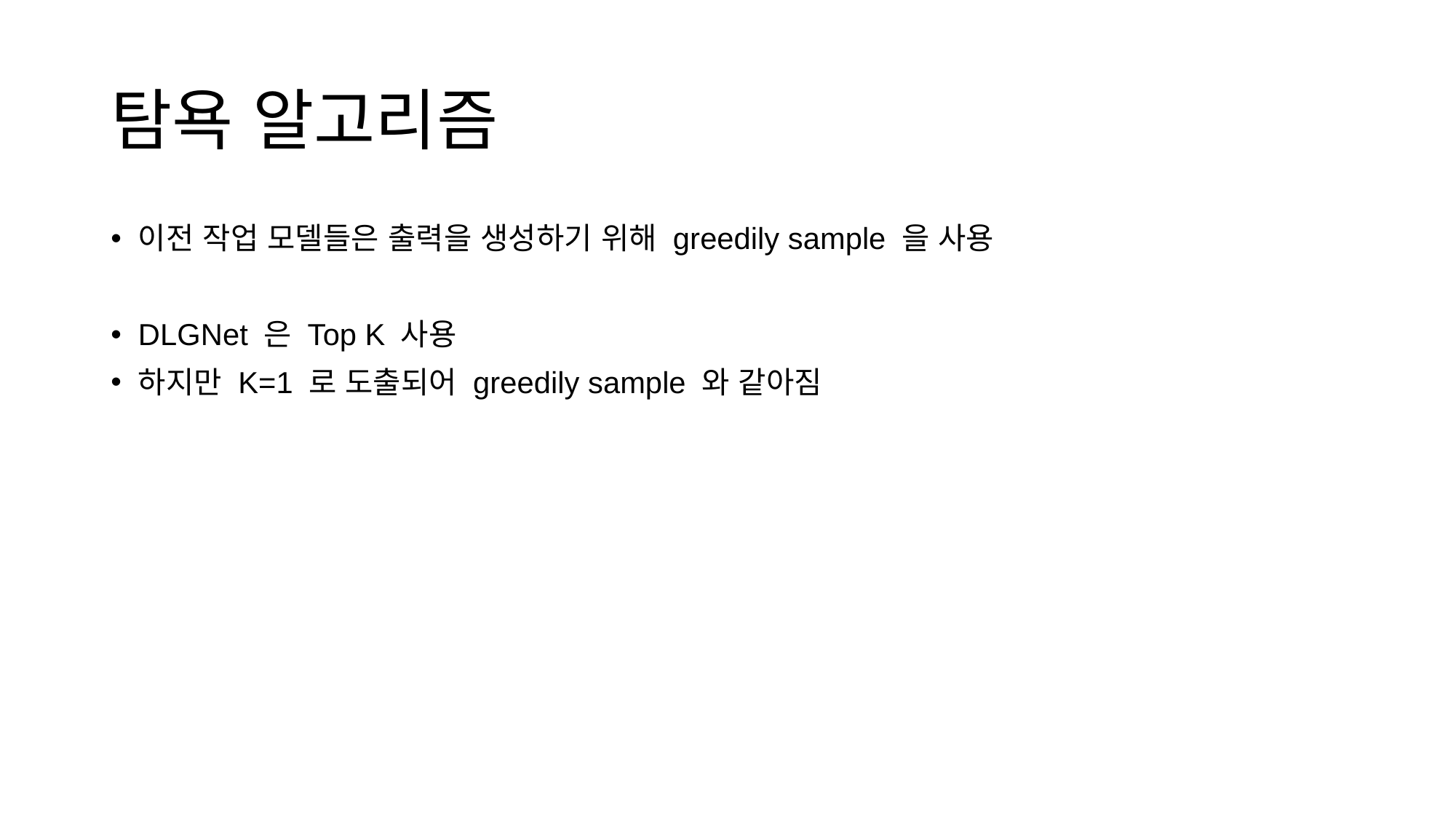

# 탐욕 알고리즘
이전 작업 모델들은 출력을 생성하기 위해 greedily sample 을 사용

DLGNet 은 Top K 사용
하지만 K=1 로 도출되어 greedily sample 와 같아짐